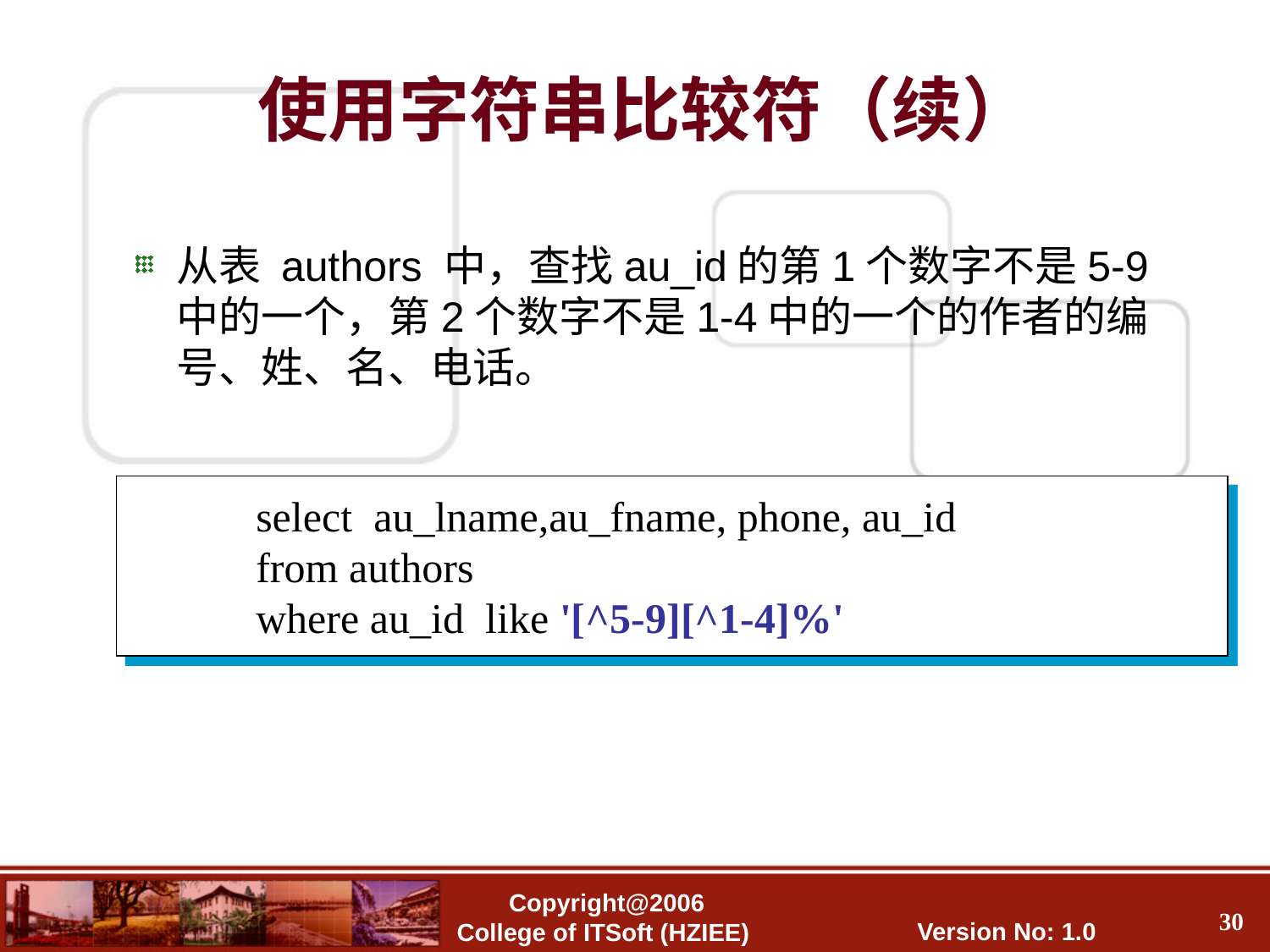

使用字符串比较符（续）
从表 authors 中，查找au_id的第1个数字不是5-9中的一个，第2个数字不是1-4中的一个的作者的编号、姓、名、电话。
select  au_lname,au_fname, phone, au_id
from authors
where au_id  like '[^5-9][^1-4]%'